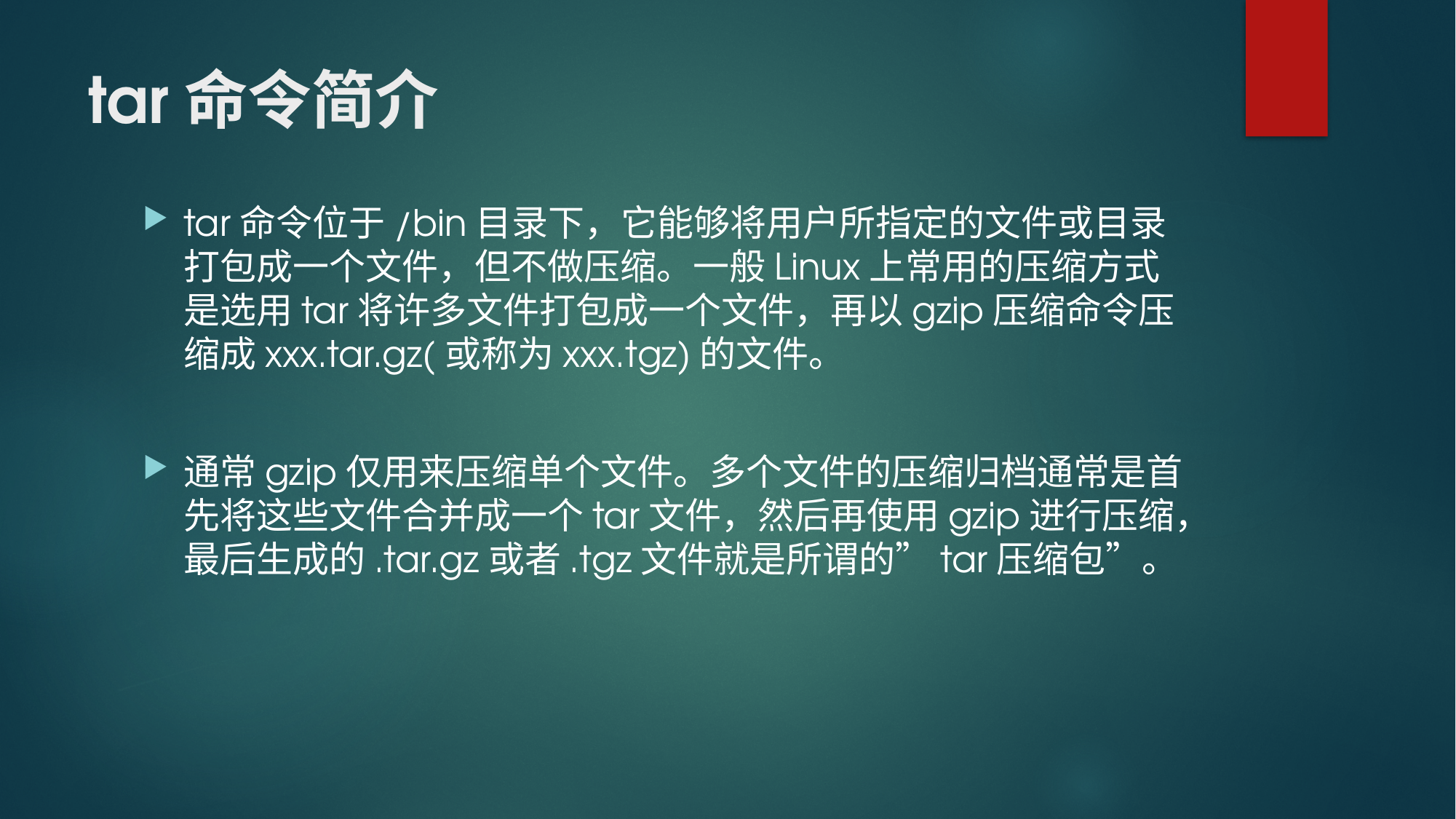

# tar命令简介
tar命令位于/bin目录下，它能够将用户所指定的文件或目录打包成一个文件，但不做压缩。一般Linux上常用的压缩方式是选用tar将许多文件打包成一个文件，再以gzip压缩命令压缩成xxx.tar.gz(或称为xxx.tgz)的文件。

通常gzip仅用来压缩单个文件。多个文件的压缩归档通常是首先将这些文件合并成一个tar文件，然后再使用gzip进行压缩，最后生成的.tar.gz或者.tgz文件就是所谓的”tar压缩包”。